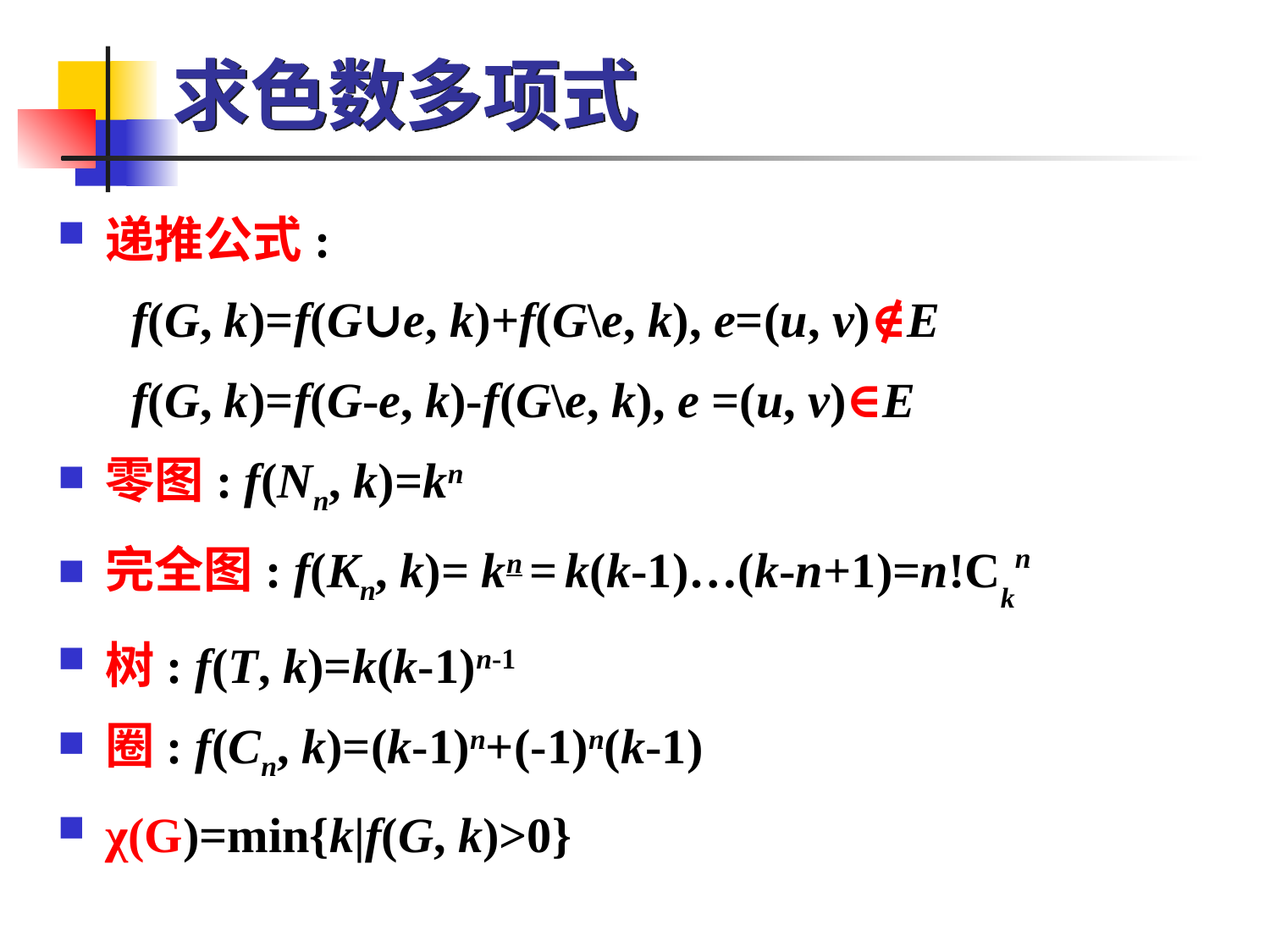

# 求色数多项式
递推公式:
      f(G, k)=f(G∪e, k)+f(G\e, k), e=(u, v)∉E
      f(G, k)=f(G-e, k)-f(G\e, k), e =(u, v)∈E
零图: f(Nn, k)=kn
完全图: f(Kn, k)= kn = k(k-1)…(k-n+1)=n!Ckn
树: f(T, k)=k(k-1)n-1
圈: f(Cn, k)=(k-1)n+(-1)n(k-1)
χ(G)=min{k|f(G, k)>0}